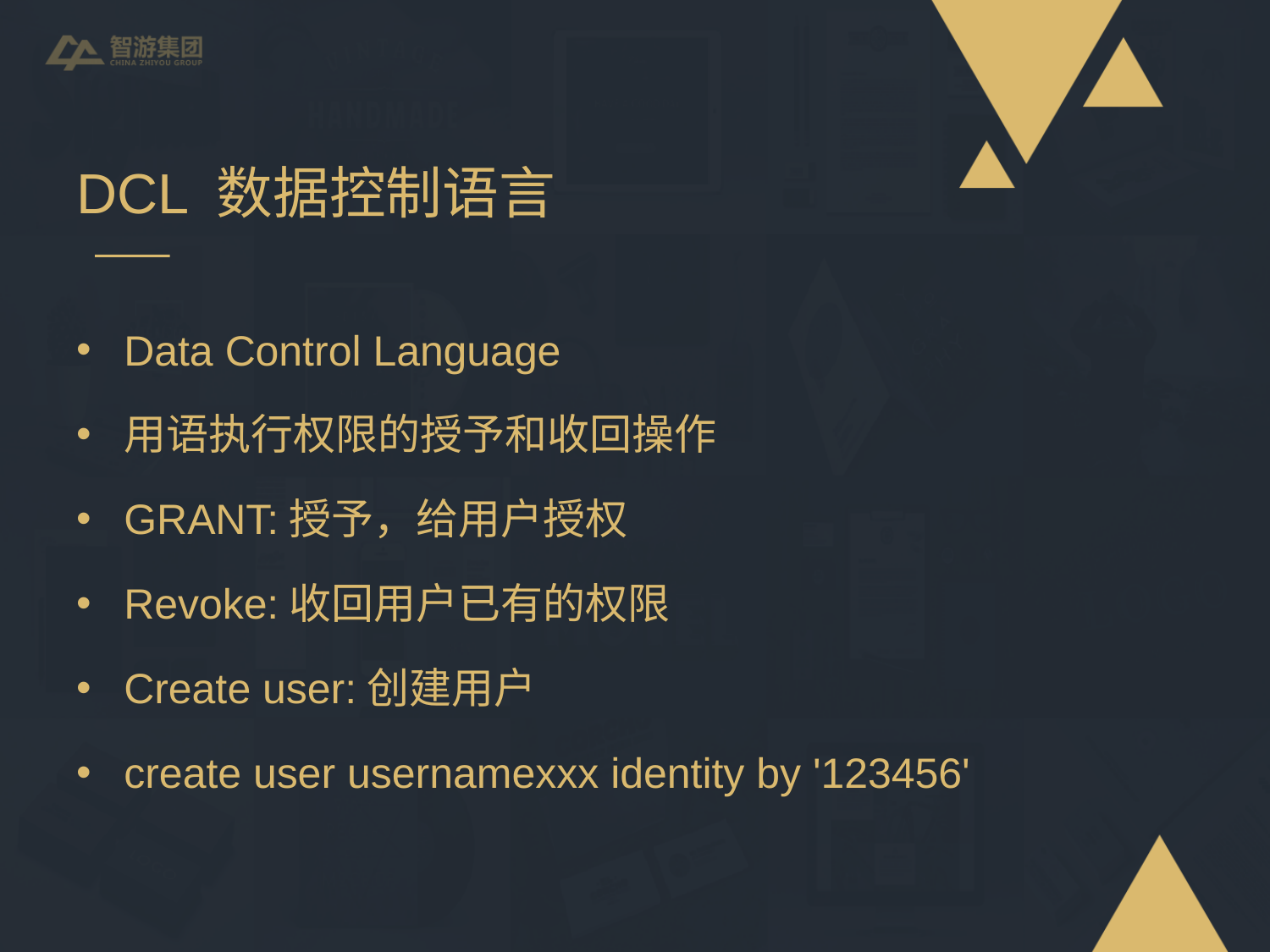

# DCL 数据控制语言
Data Control Language
用语执行权限的授予和收回操作
GRANT:授予，给用户授权
Revoke:收回用户已有的权限
Create user:创建用户
create user usernamexxx identity by '123456'